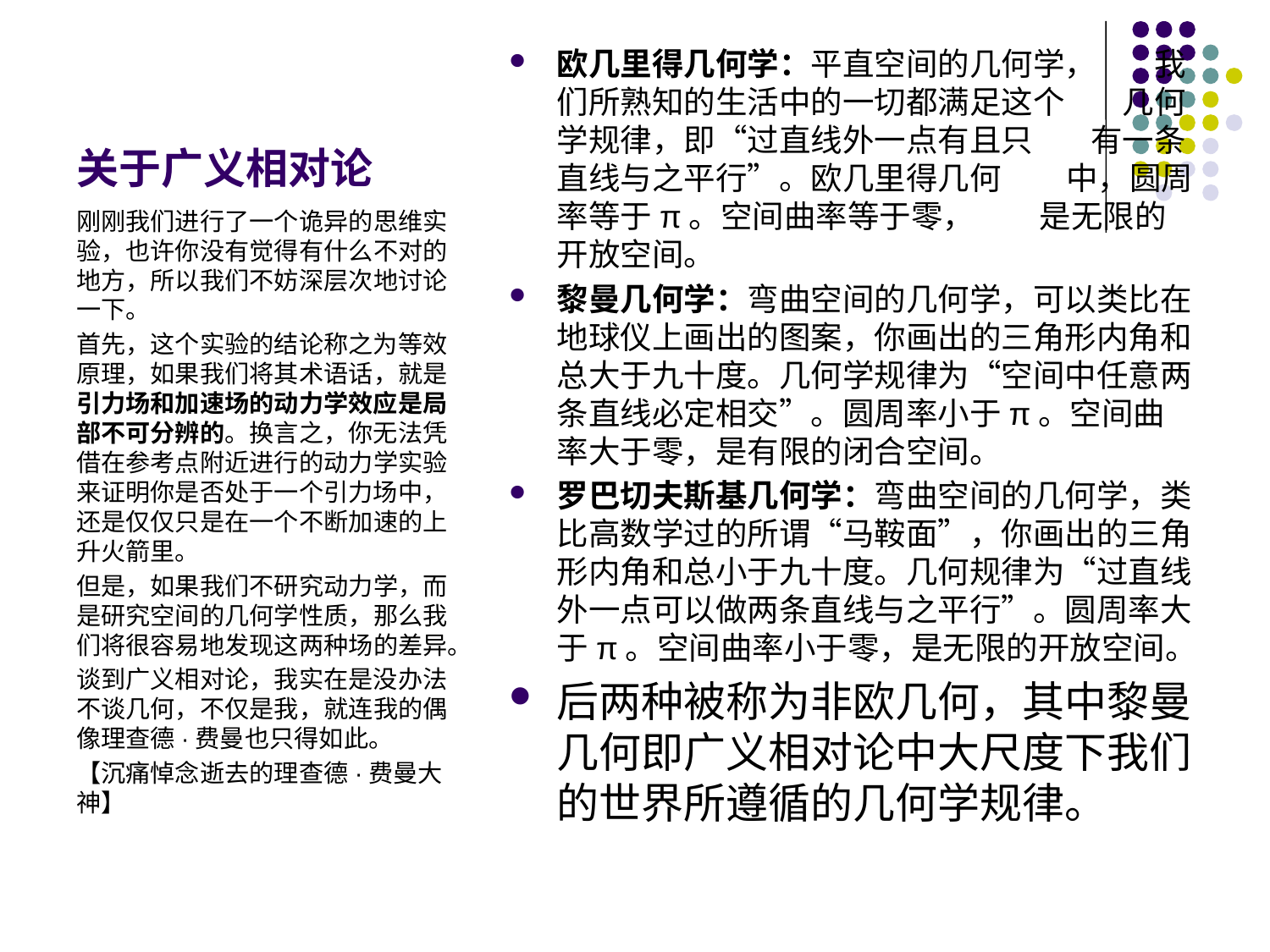

# 关于广义相对论
欧几里得几何学：平直空间的几何学，        我们所熟知的生活中的一切都满足这个        几何学规律，即“过直线外一点有且只        有一条直线与之平行”。欧几里得几何         中，圆周率等于π。空间曲率等于零，         是无限的开放空间。
黎曼几何学：弯曲空间的几何学，可以类比在地球仪上画出的图案，你画出的三角形内角和总大于九十度。几何学规律为“空间中任意两条直线必定相交”。圆周率小于π。空间曲率大于零，是有限的闭合空间。
罗巴切夫斯基几何学：弯曲空间的几何学，类比高数学过的所谓“马鞍面”，你画出的三角形内角和总小于九十度。几何规律为“过直线外一点可以做两条直线与之平行”。圆周率大于π。空间曲率小于零，是无限的开放空间。
后两种被称为非欧几何，其中黎曼几何即广义相对论中大尺度下我们的世界所遵循的几何学规律。
刚刚我们进行了一个诡异的思维实验，也许你没有觉得有什么不对的地方，所以我们不妨深层次地讨论一下。
首先，这个实验的结论称之为等效原理，如果我们将其术语话，就是引力场和加速场的动力学效应是局部不可分辨的。换言之，你无法凭借在参考点附近进行的动力学实验来证明你是否处于一个引力场中，还是仅仅只是在一个不断加速的上升火箭里。
但是，如果我们不研究动力学，而是研究空间的几何学性质，那么我们将很容易地发现这两种场的差异。
谈到广义相对论，我实在是没办法不谈几何，不仅是我，就连我的偶像理查德·费曼也只得如此。
【沉痛悼念逝去的理查德·费曼大神】